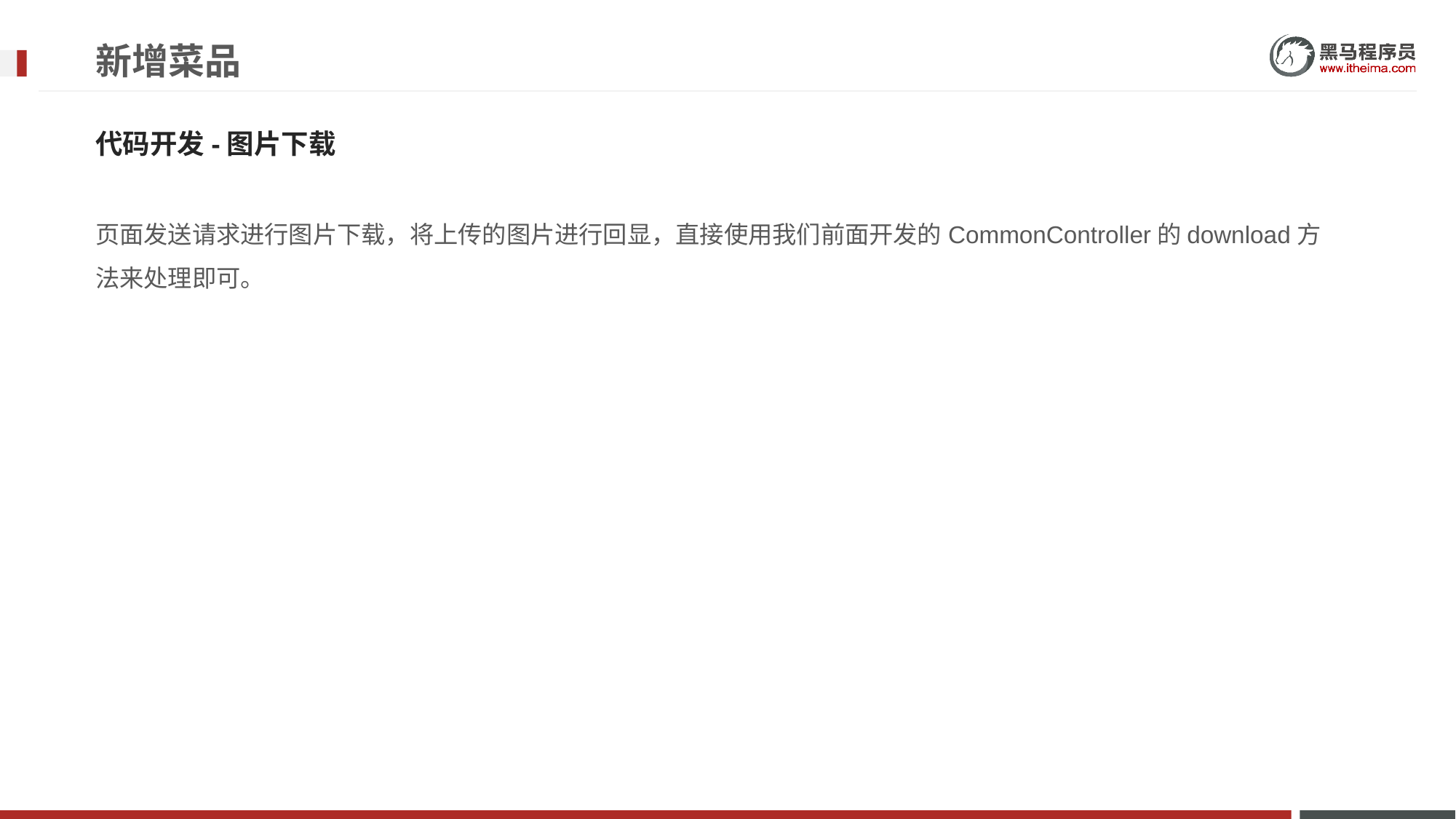

# 新增菜品
代码开发-图片下载
页面发送请求进行图片下载，将上传的图片进行回显，直接使用我们前面开发的CommonController的download方法来处理即可。